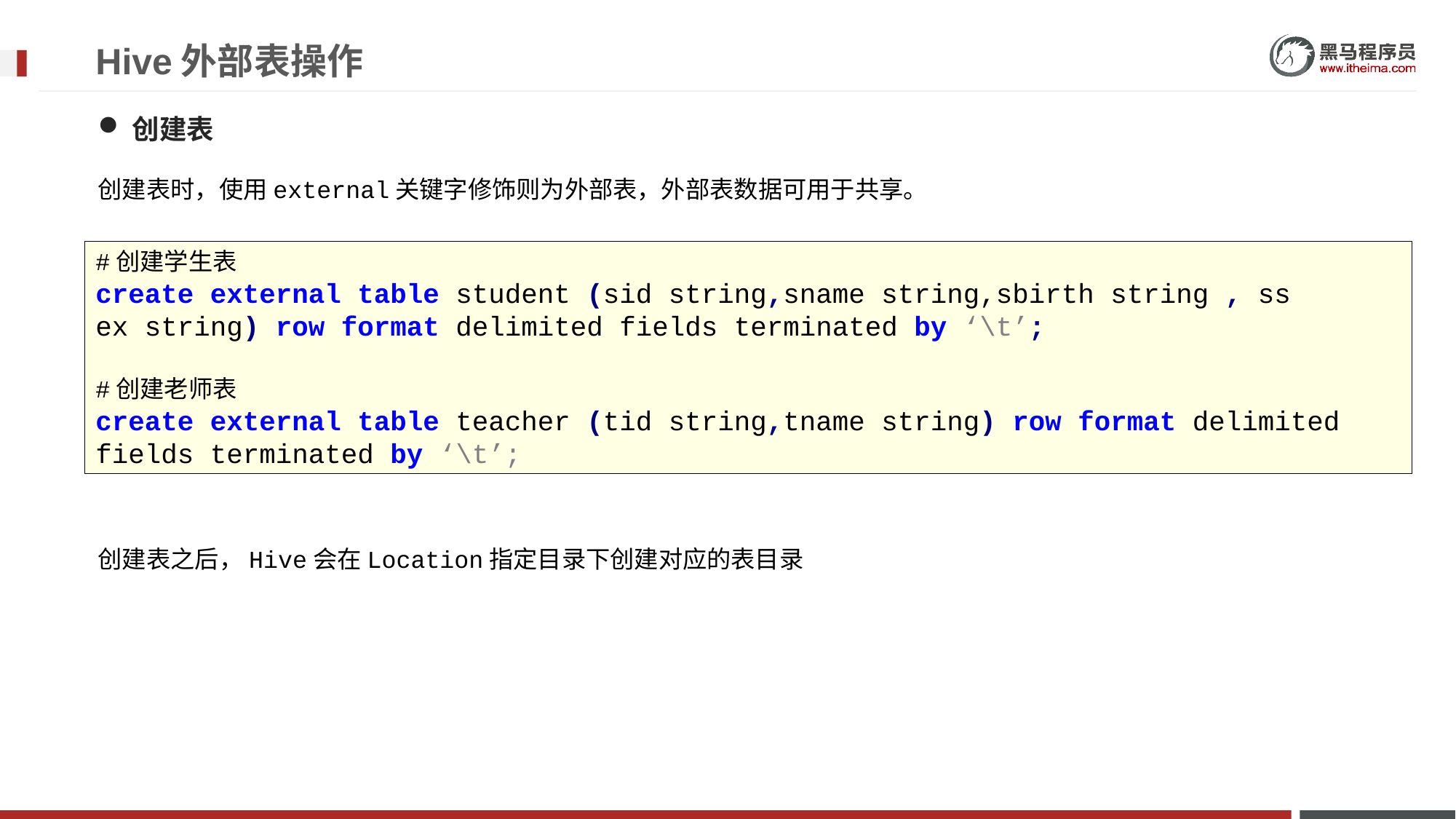

# Hive外部表操作
创建表
创建表时，使用external关键字修饰则为外部表，外部表数据可用于共享。
#创建学生表
create external table student (sid string,sname string,sbirth string , ss       ex string) row format delimited fields terminated by ‘\t’;

#创建老师表
create external table teacher (tid string,tname string) row format delimited fields terminated by ‘\t’;
创建表之后，Hive会在Location指定目录下创建对应的表目录